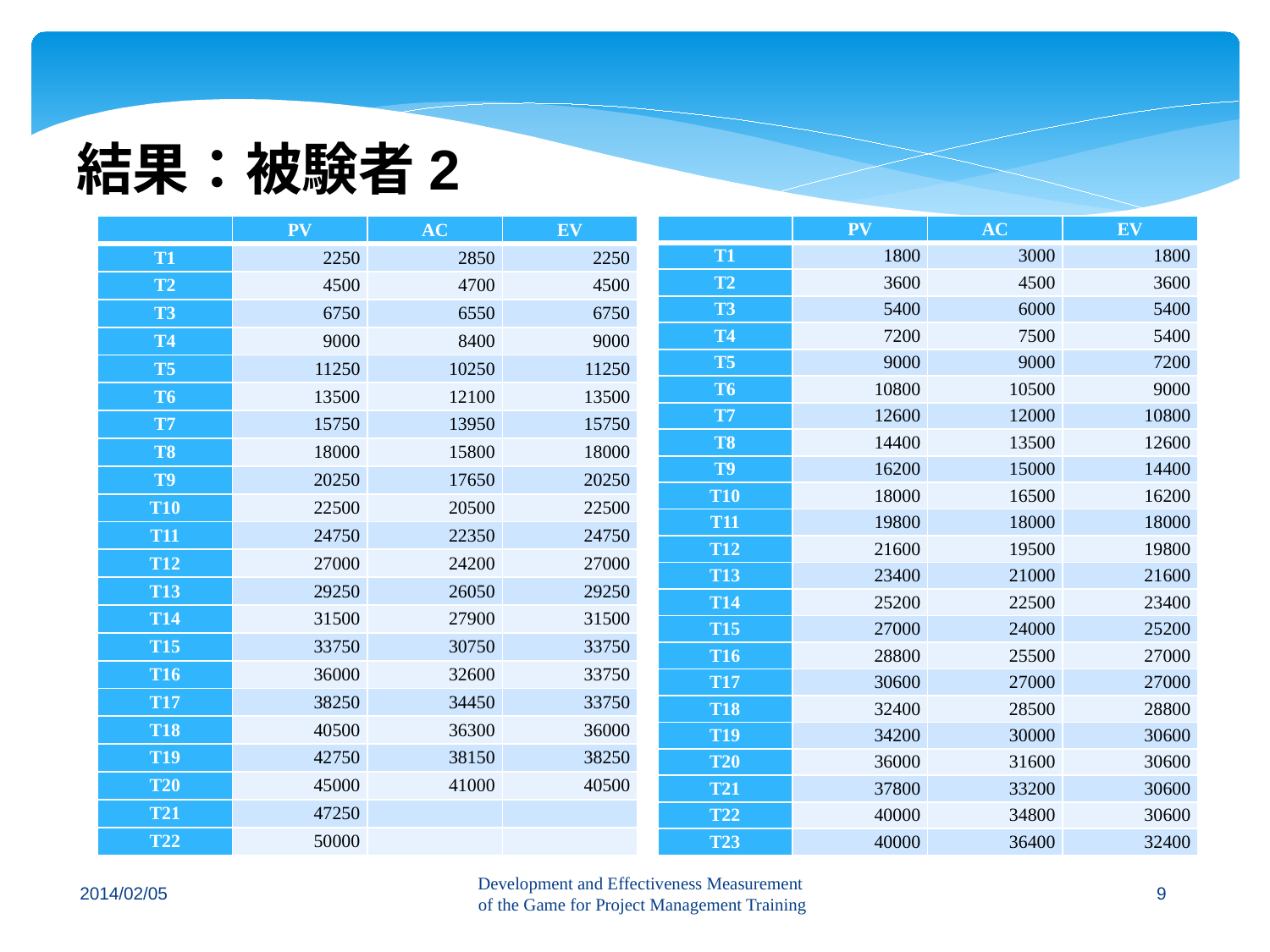

結果：被験者2
|  | PV | AC | EV |
| --- | --- | --- | --- |
| T1 | 2250 | 2850 | 2250 |
| T2 | 4500 | 4700 | 4500 |
| T3 | 6750 | 6550 | 6750 |
| T4 | 9000 | 8400 | 9000 |
| T5 | 11250 | 10250 | 11250 |
| T6 | 13500 | 12100 | 13500 |
| T7 | 15750 | 13950 | 15750 |
| T8 | 18000 | 15800 | 18000 |
| T9 | 20250 | 17650 | 20250 |
| T10 | 22500 | 20500 | 22500 |
| T11 | 24750 | 22350 | 24750 |
| T12 | 27000 | 24200 | 27000 |
| T13 | 29250 | 26050 | 29250 |
| T14 | 31500 | 27900 | 31500 |
| T15 | 33750 | 30750 | 33750 |
| T16 | 36000 | 32600 | 33750 |
| T17 | 38250 | 34450 | 33750 |
| T18 | 40500 | 36300 | 36000 |
| T19 | 42750 | 38150 | 38250 |
| T20 | 45000 | 41000 | 40500 |
| T21 | 47250 |  |  |
| T22 | 50000 |  |  |
|  | PV | AC | EV |
| --- | --- | --- | --- |
| T1 | 1800 | 3000 | 1800 |
| T2 | 3600 | 4500 | 3600 |
| T3 | 5400 | 6000 | 5400 |
| T4 | 7200 | 7500 | 5400 |
| T5 | 9000 | 9000 | 7200 |
| T6 | 10800 | 10500 | 9000 |
| T7 | 12600 | 12000 | 10800 |
| T8 | 14400 | 13500 | 12600 |
| T9 | 16200 | 15000 | 14400 |
| T10 | 18000 | 16500 | 16200 |
| T11 | 19800 | 18000 | 18000 |
| T12 | 21600 | 19500 | 19800 |
| T13 | 23400 | 21000 | 21600 |
| T14 | 25200 | 22500 | 23400 |
| T15 | 27000 | 24000 | 25200 |
| T16 | 28800 | 25500 | 27000 |
| T17 | 30600 | 27000 | 27000 |
| T18 | 32400 | 28500 | 28800 |
| T19 | 34200 | 30000 | 30600 |
| T20 | 36000 | 31600 | 30600 |
| T21 | 37800 | 33200 | 30600 |
| T22 | 40000 | 34800 | 30600 |
| T23 | 40000 | 36400 | 32400 |
9
2014/02/05
Development and Effectiveness Measurement
of the Game for Project Management Training